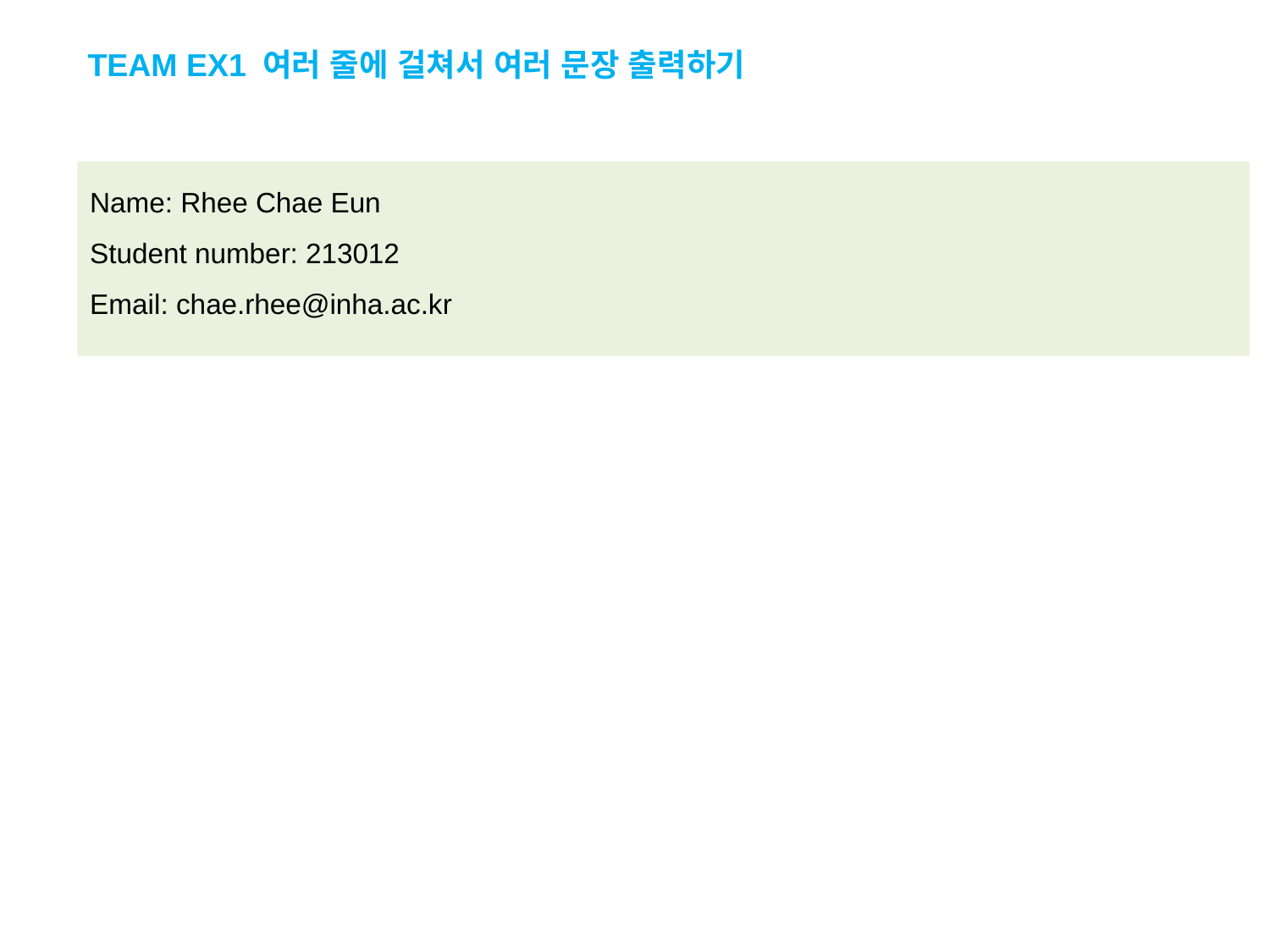

# TEAM EX1 여러 줄에 걸쳐서 여러 문장 출력하기
Name: Rhee Chae Eun
Student number: 213012
Email: chae.rhee@inha.ac.kr

01   #include <iostream>
02   using namespace std;
03   void main () {
04 	cout<<"Name: Rhee Chae Eun"<<endl;
05 	cout<<"Student number: 213012"<<endl;
06 	cout<<"Email: chae.rhee@inha.ac.kr"<<endl;
07 }